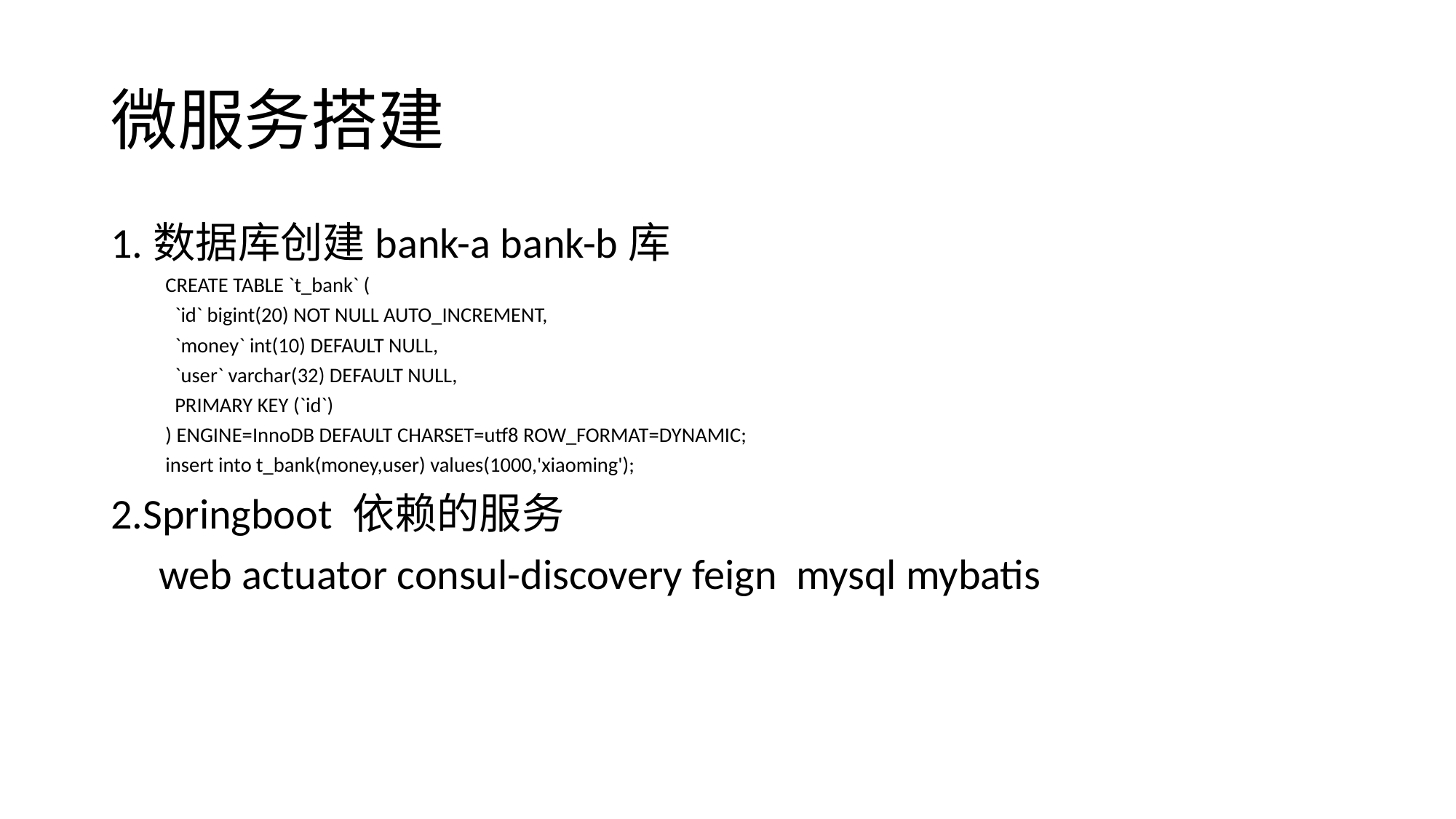

# 微服务搭建
1.数据库创建bank-a bank-b库
CREATE TABLE `t_bank` (
  `id` bigint(20) NOT NULL AUTO_INCREMENT,
  `money` int(10) DEFAULT NULL,
  `user` varchar(32) DEFAULT NULL,
  PRIMARY KEY (`id`)
) ENGINE=InnoDB DEFAULT CHARSET=utf8 ROW_FORMAT=DYNAMIC;
insert into t_bank(money,user) values(1000,'xiaoming');
2.Springboot 依赖的服务
     web actuator consul-discovery feign  mysql mybatis